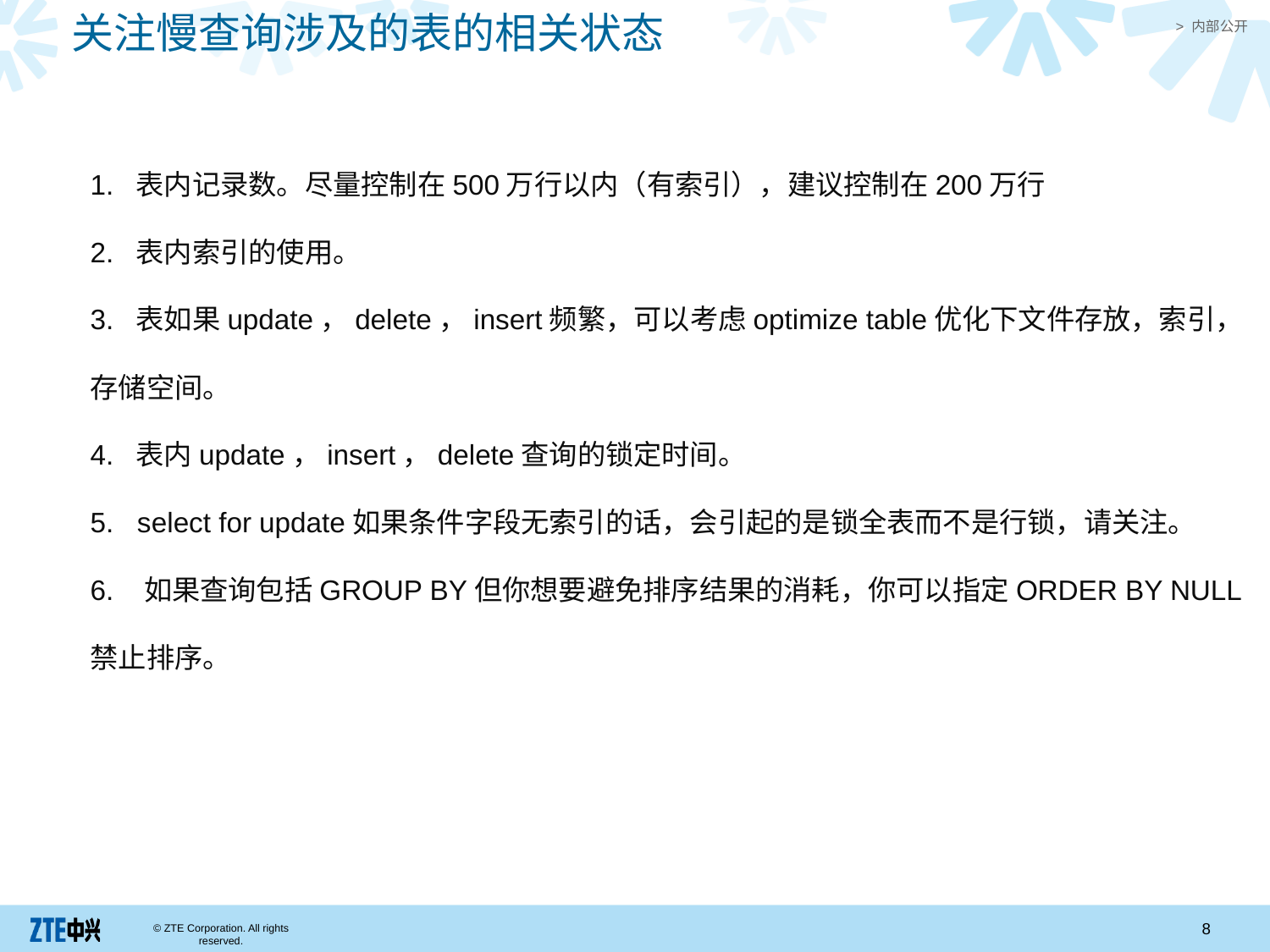

关注慢查询涉及的表的相关状态
1.  表内记录数。尽量控制在500万行以内（有索引），建议控制在200万行
2.  表内索引的使用。
3.  表如果update，delete，insert频繁，可以考虑optimize table优化下文件存放，索引，存储空间。
4.  表内update，insert，delete查询的锁定时间。
5.   select for update如果条件字段无索引的话，会引起的是锁全表而不是行锁，请关注。
6.   如果查询包括GROUP BY但你想要避免排序结果的消耗，你可以指定ORDER BY NULL禁止排序。
8